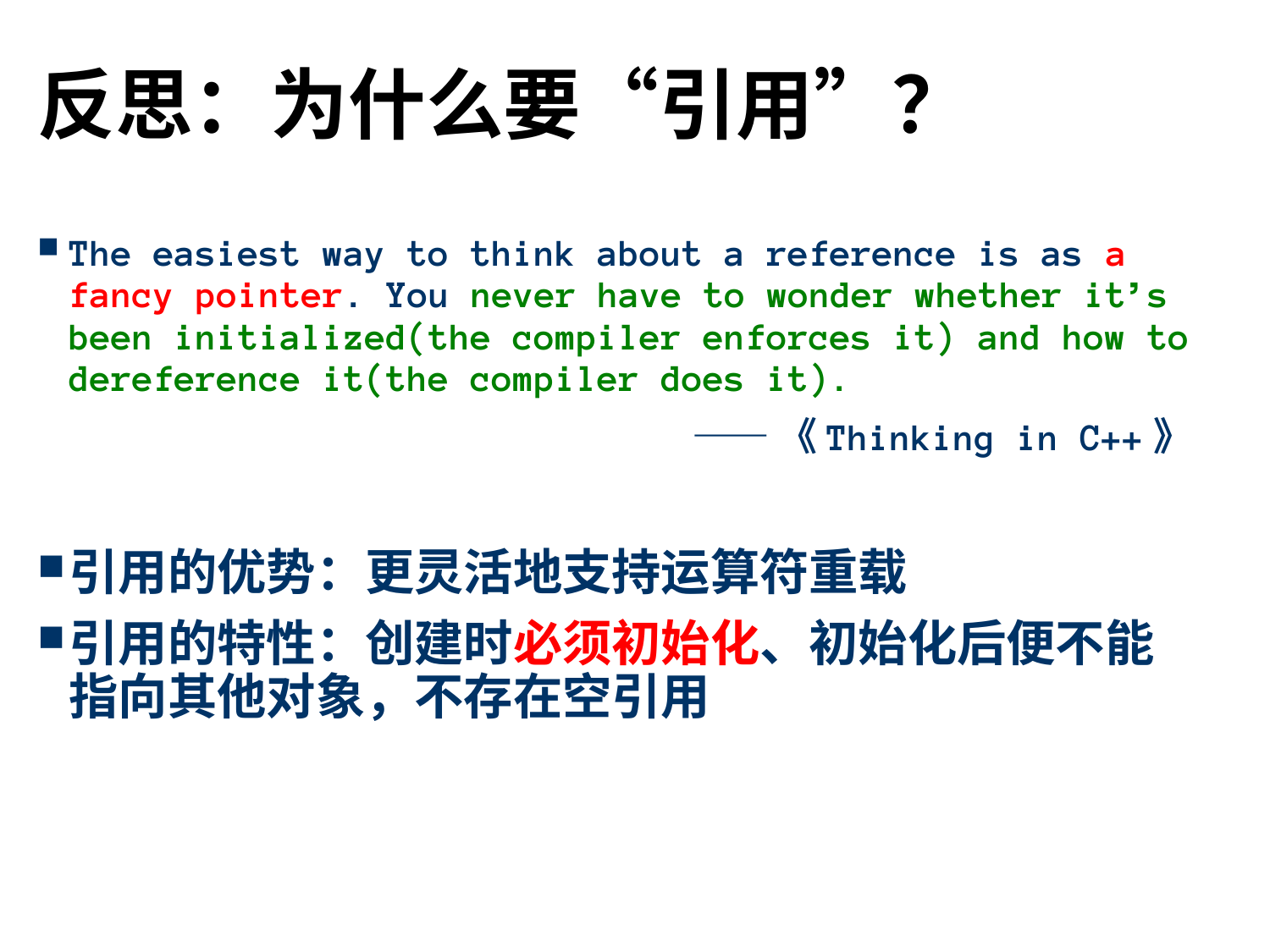

# 反思：为什么要“引用”？
The easiest way to think about a reference is as a fancy pointer. You never have to wonder whether it’s been initialized(the compiler enforces it) and how to dereference it(the compiler does it).
——《Thinking in C++》

引用的优势：更灵活地支持运算符重载
引用的特性：创建时必须初始化、初始化后便不能指向其他对象，不存在空引用
41